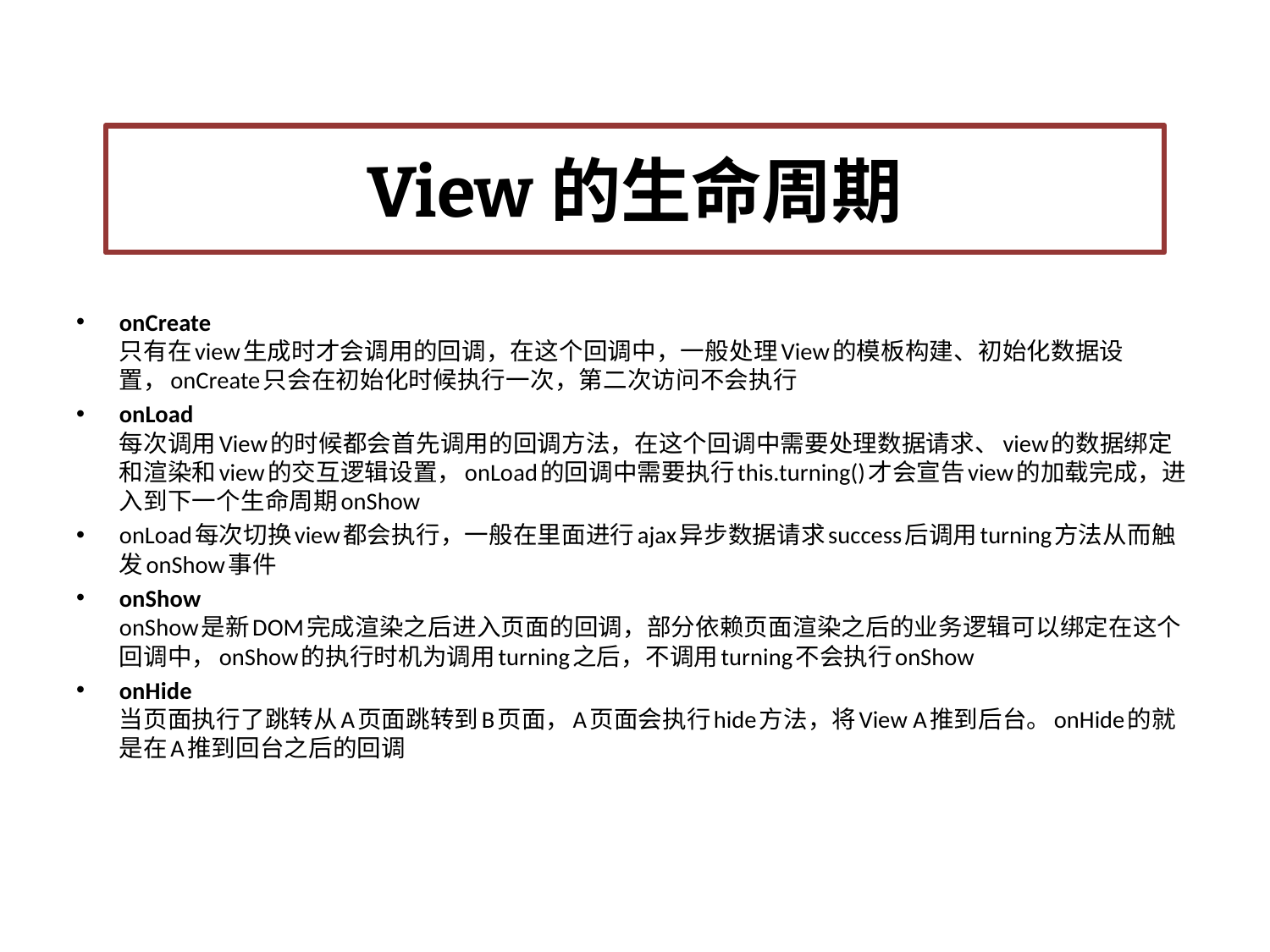

View的生命周期
onCreate
只有在view生成时才会调用的回调，在这个回调中，一般处理View的模板构建、初始化数据设置，onCreate只会在初始化时候执行一次，第二次访问不会执行
onLoad
每次调用View的时候都会首先调用的回调方法，在这个回调中需要处理数据请求、view的数据绑定和渲染和view的交互逻辑设置，onLoad的回调中需要执行this.turning()才会宣告view的加载完成，进入到下一个生命周期onShow
onLoad每次切换view都会执行，一般在里面进行ajax异步数据请求success后调用turning方法从而触发onShow事件
onShow
onShow是新DOM完成渲染之后进入页面的回调，部分依赖页面渲染之后的业务逻辑可以绑定在这个回调中，onShow的执行时机为调用turning之后，不调用turning不会执行onShow
onHide
当页面执行了跳转从A页面跳转到B页面，A页面会执行hide方法，将View A推到后台。onHide的就是在A推到回台之后的回调